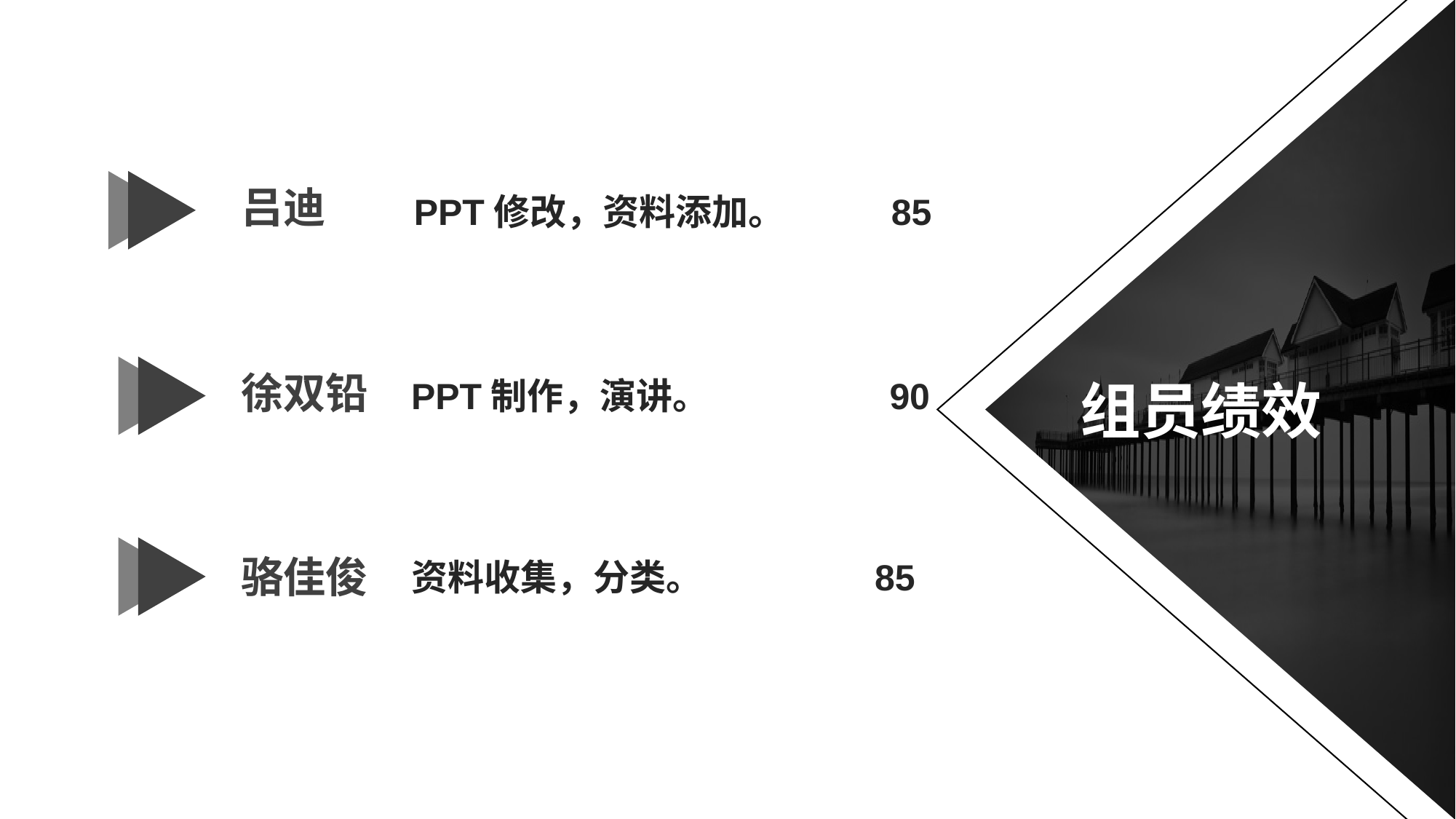

吕迪
PPT修改，资料添加。            85

徐双铅
PPT制作，演讲。                     90
组员绩效

骆佳俊
资料收集，分类。                    85